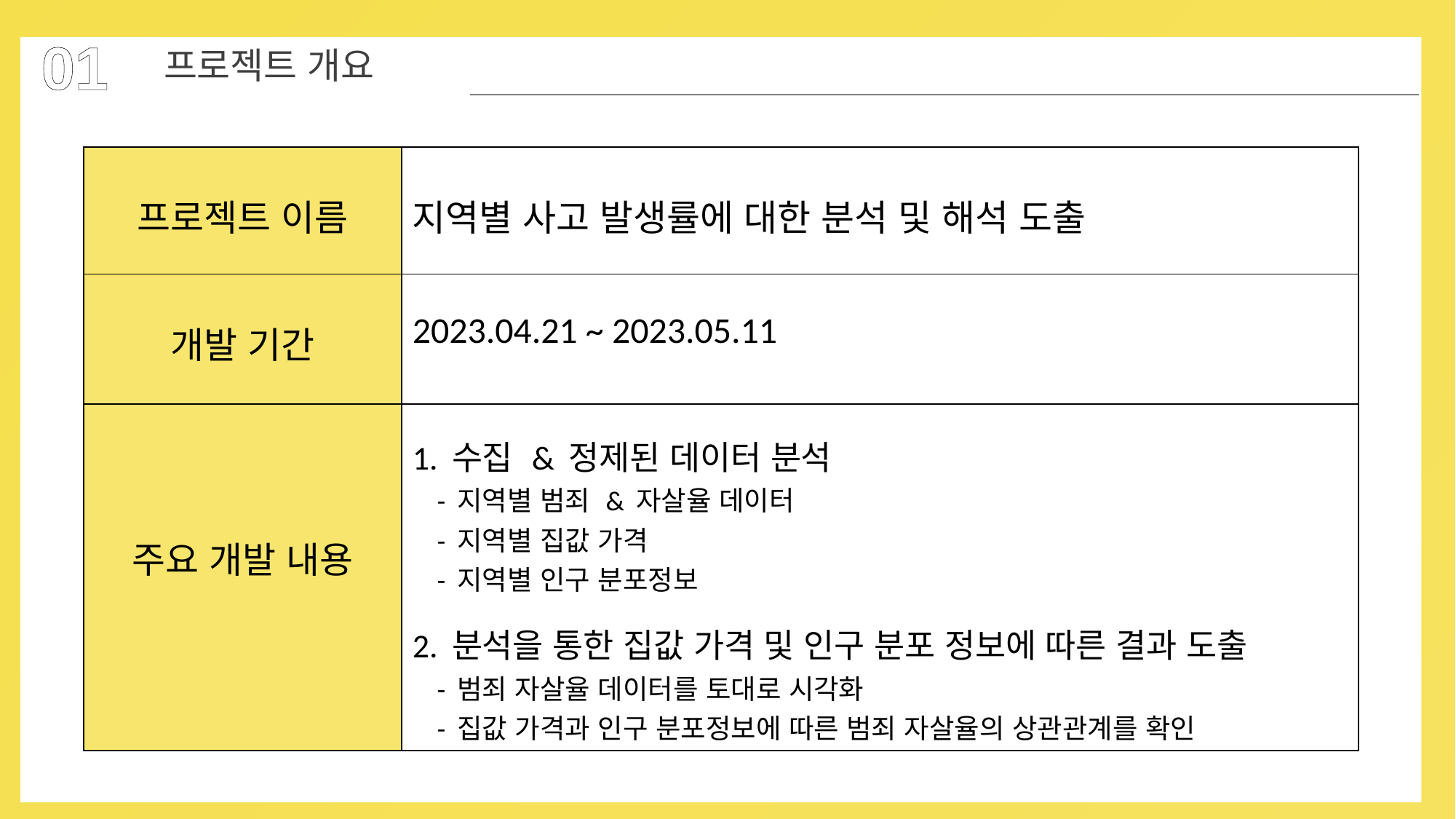

01

프로젝트 개요
| 프로젝트 이름 | 지역별 사고 발생률에 대한 분석 및 해석 도출 |
| --- | --- |
| 개발 기간 | 2023.04.21 ~ 2023.05.11 |
| 주요 개발 내용 | 1. 수집 & 정제된 데이터 분석 - 지역별 범죄 & 자살율 데이터 - 지역별 집값 가격 - 지역별 인구 분포정보 2. 분석을 통한 집값 가격 및 인구 분포 정보에 따른 결과 도출 - 범죄 자살율 데이터를 토대로 시각화 - 집값 가격과 인구 분포정보에 따른 범죄 자살율의 상관관계를 확인 |